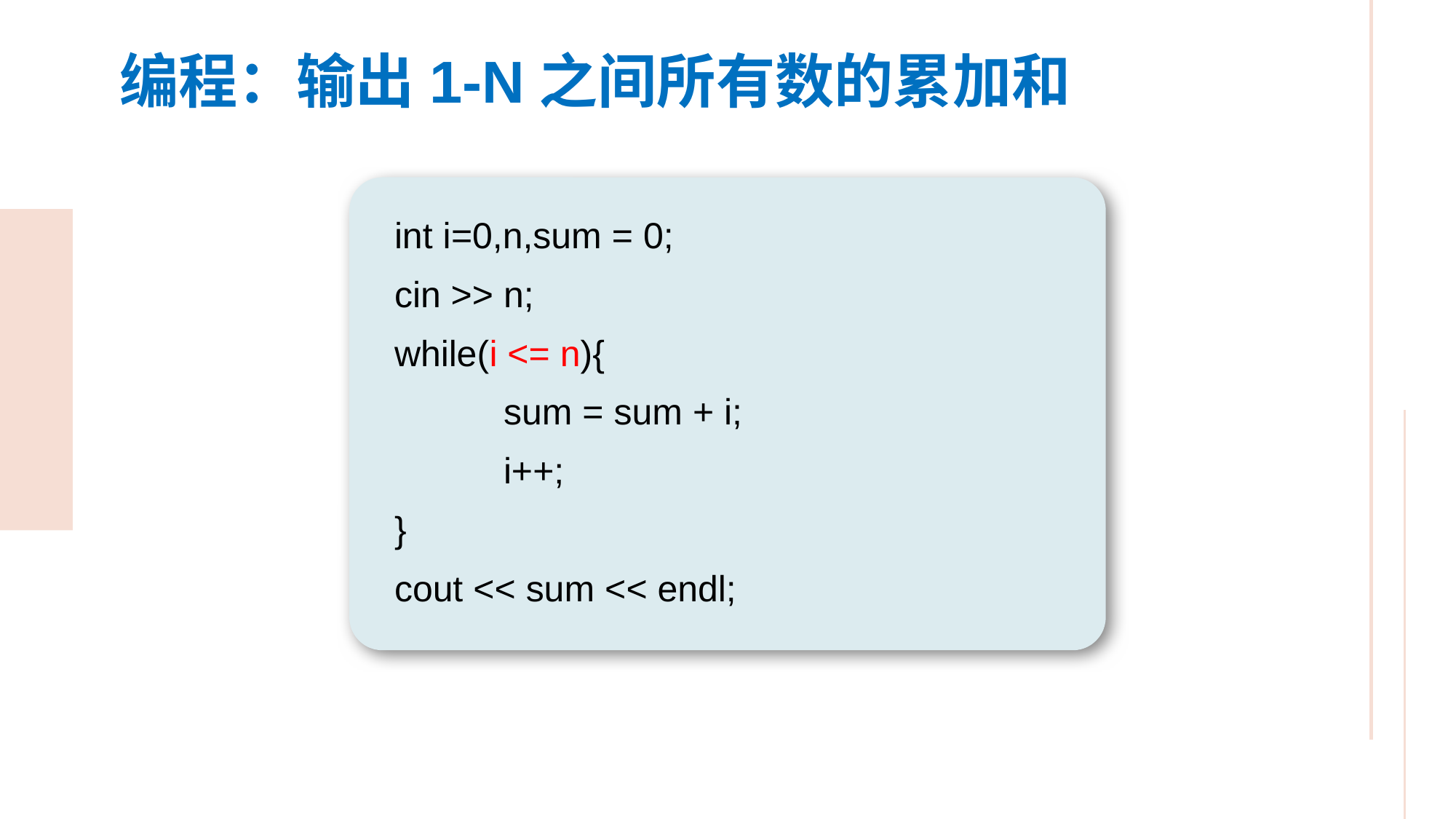

编程：输出1-N之间所有数的累加和

int i=0,n,sum = 0;
cin >> n;
while(i <= n){
	sum = sum + i;
	i++;
}
cout << sum << endl;